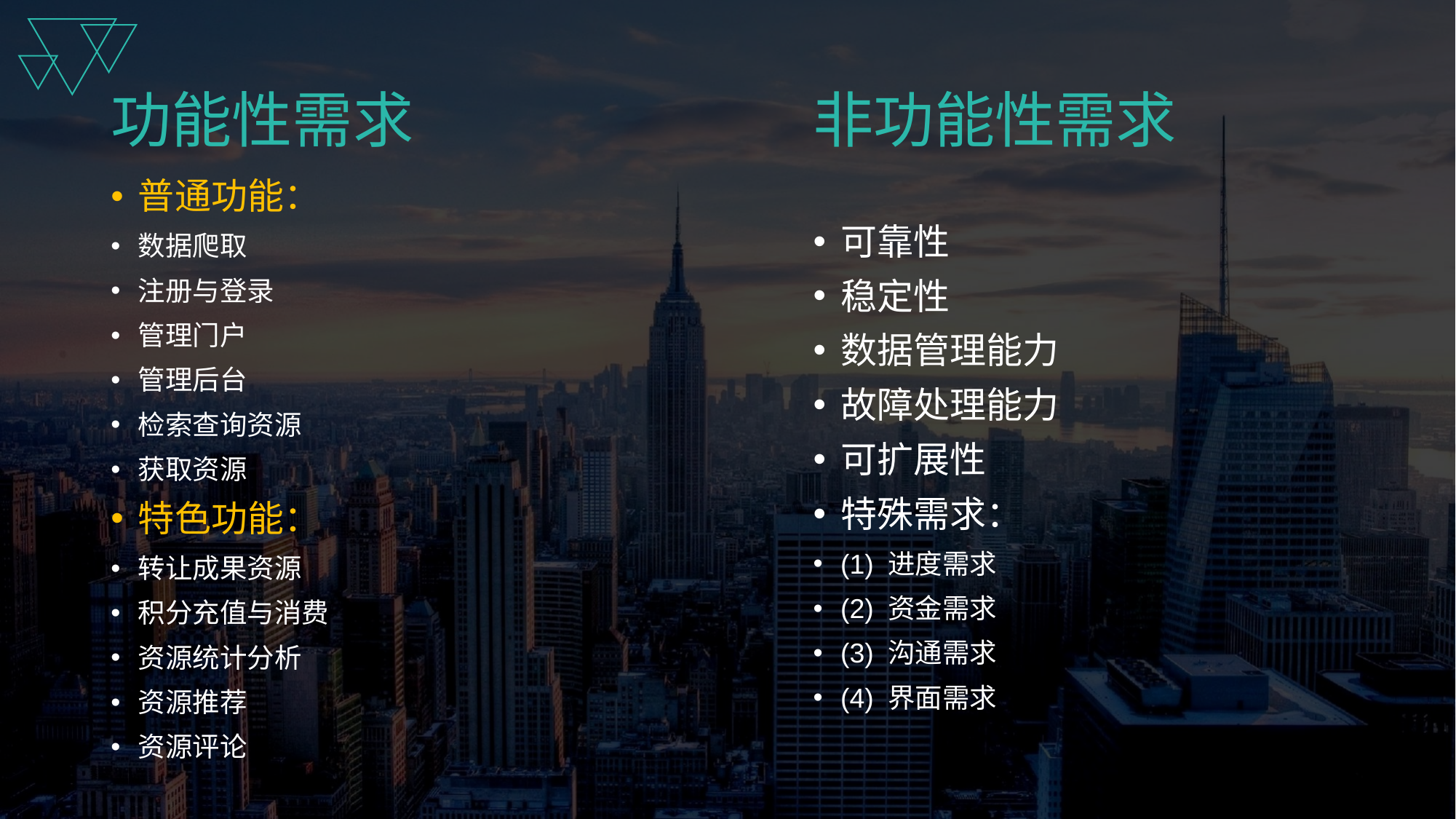

# 功能性需求
非功能性需求
普通功能：
数据爬取
注册与登录
管理门户
管理后台
检索查询资源
获取资源
特色功能：
转让成果资源
积分充值与消费
资源统计分析
资源推荐
资源评论
可靠性
稳定性
数据管理能力
故障处理能力
可扩展性
特殊需求：
(1) 进度需求
(2) 资金需求
(3) 沟通需求
(4) 界面需求